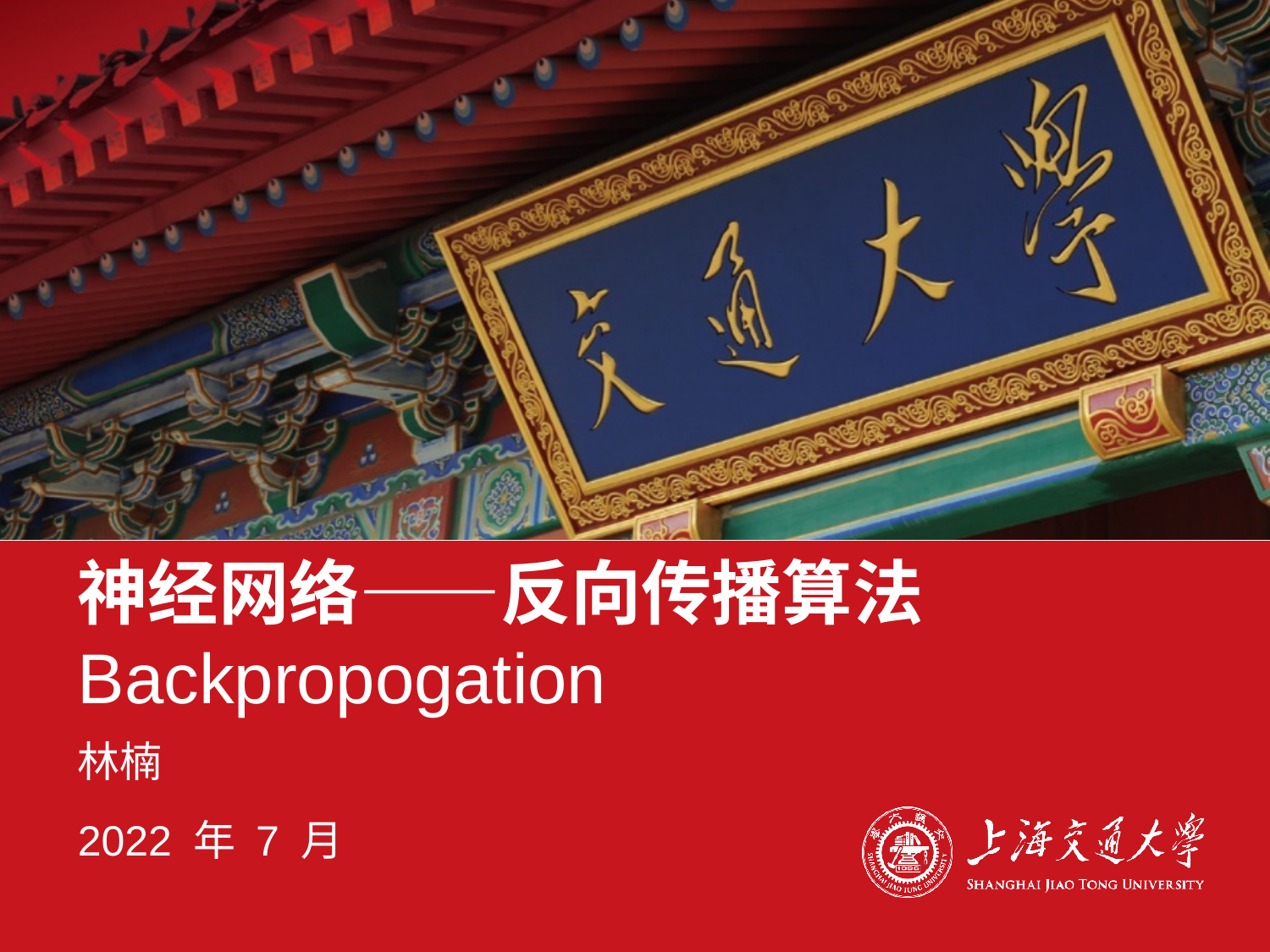

# 神经网络——反向传播算法 Backpropogation
林楠
2022 年 7 月